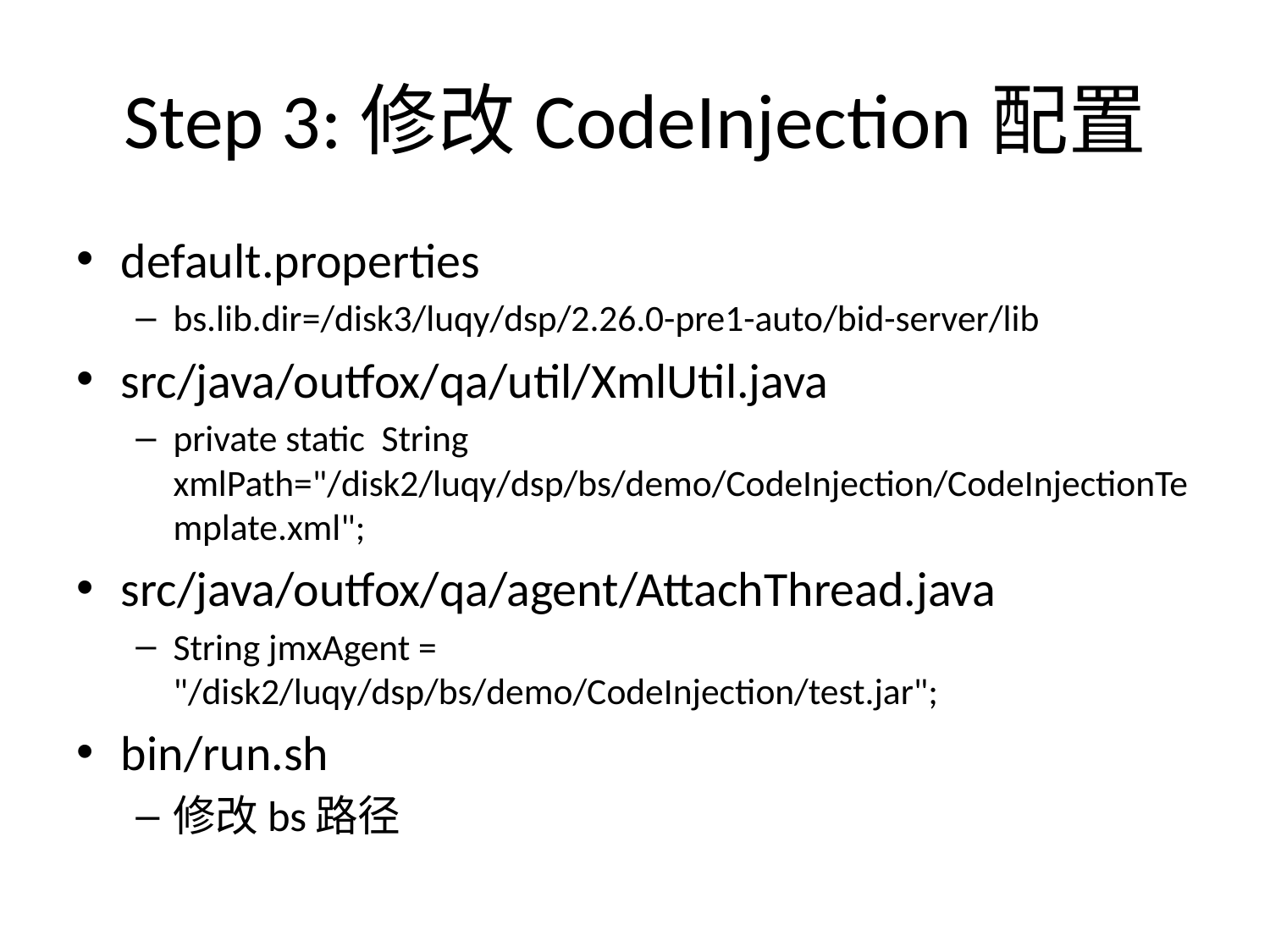

# Step 3:修改CodeInjection配置
default.properties
bs.lib.dir=/disk3/luqy/dsp/2.26.0-pre1-auto/bid-server/lib
src/java/outfox/qa/util/XmlUtil.java
private static  String xmlPath="/disk2/luqy/dsp/bs/demo/CodeInjection/CodeInjectionTemplate.xml";
src/java/outfox/qa/agent/AttachThread.java
String jmxAgent = "/disk2/luqy/dsp/bs/demo/CodeInjection/test.jar";
bin/run.sh
修改bs路径